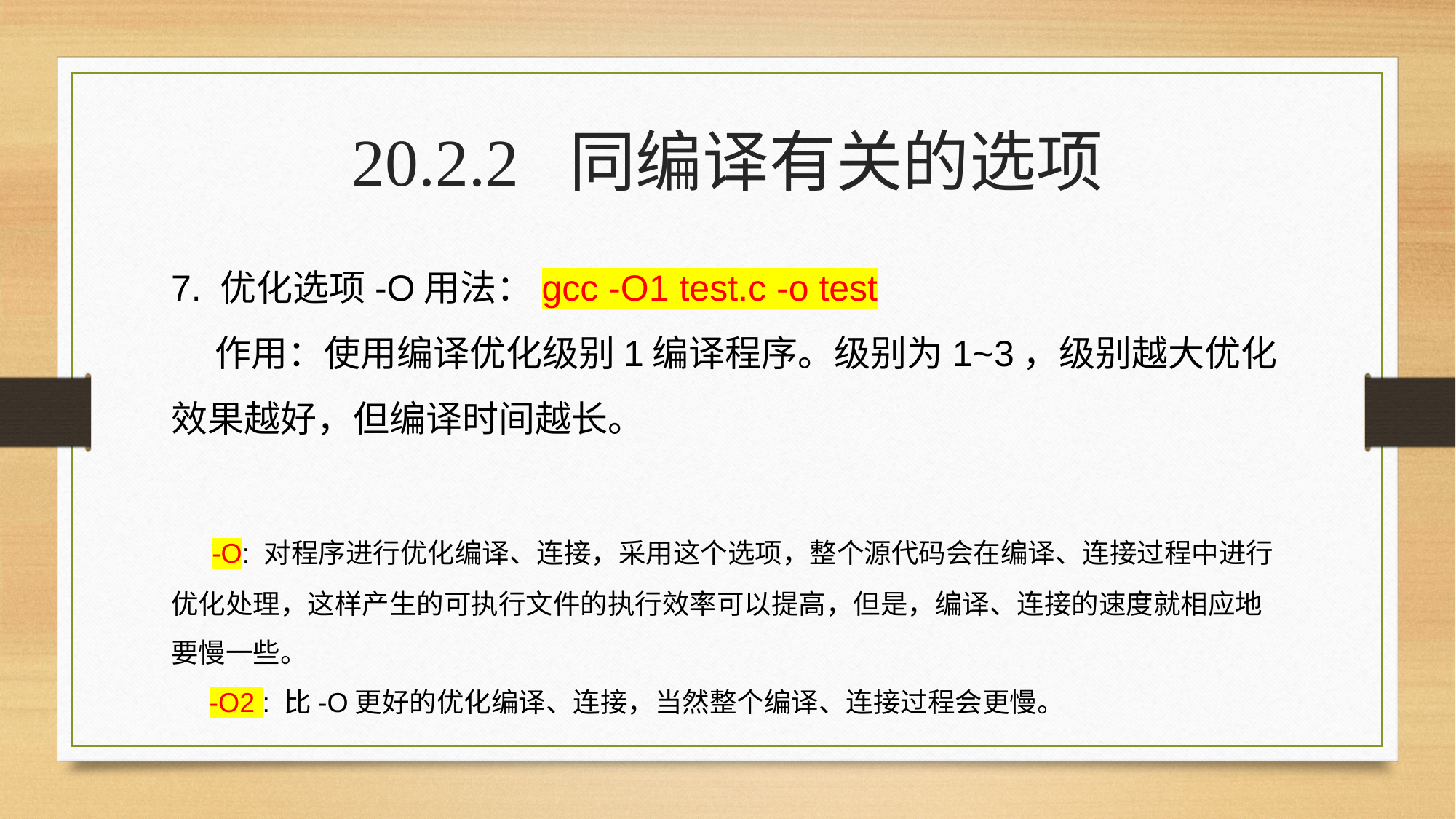

20.2.2  同编译有关的选项
7. 优化选项-O用法：gcc -O1 test.c -o test
   作用：使用编译优化级别1编译程序。级别为1~3，级别越大优化效果越好，但编译时间越长。

    -O: 对程序进行优化编译、连接，采用这个选项，整个源代码会在编译、连接过程中进行优化处理，这样产生的可执行文件的执行效率可以提高，但是，编译、连接的速度就相应地要慢一些。
     -O2 : 比-O更好的优化编译、连接，当然整个编译、连接过程会更慢。